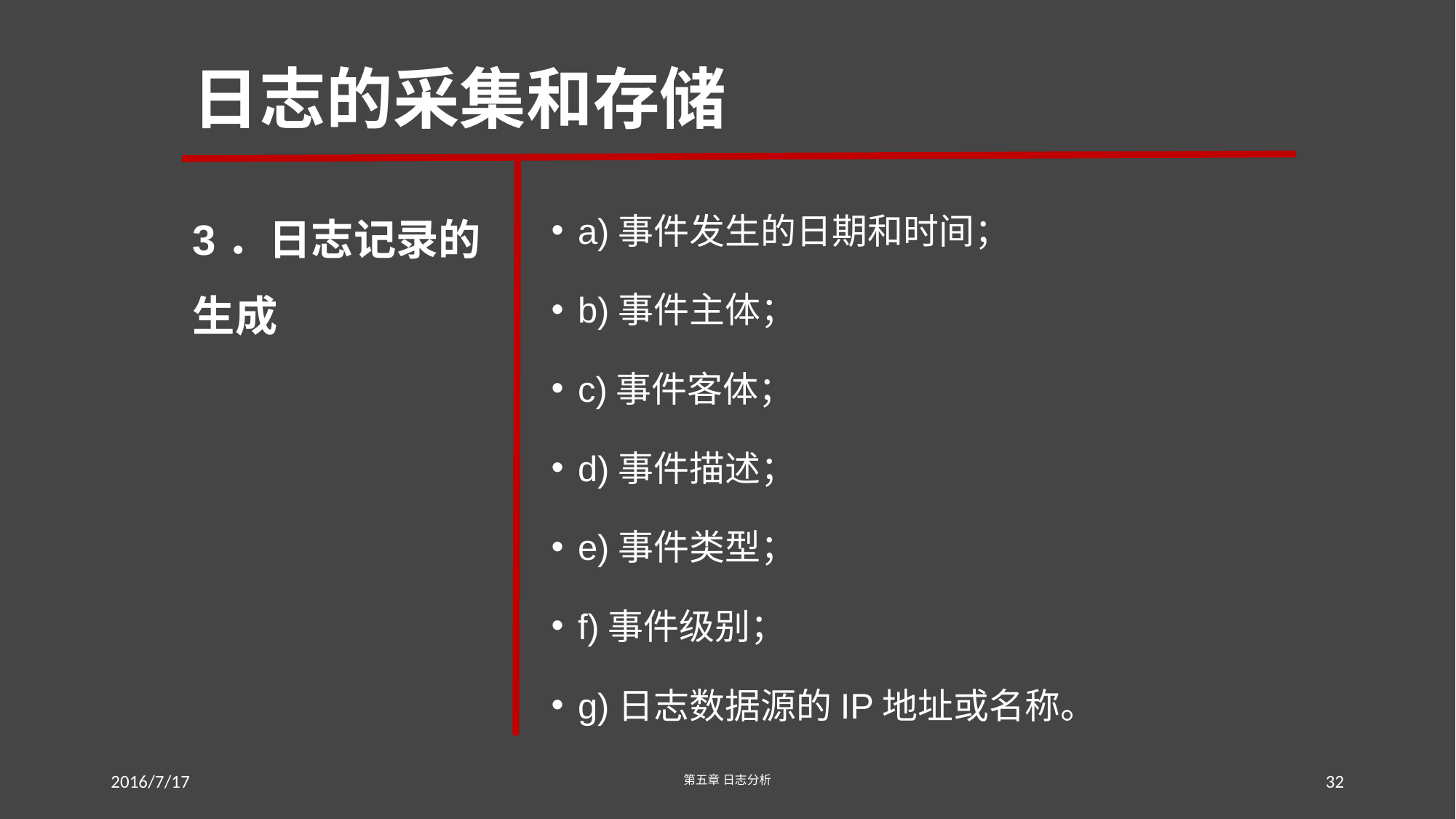

# 日志的采集和存储
3．日志记录的生成
a)事件发生的日期和时间；
b)事件主体；
c)事件客体；
d)事件描述；
e)事件类型；
f)事件级别；
g)日志数据源的IP地址或名称。
2016/7/17
第五章 日志分析
32